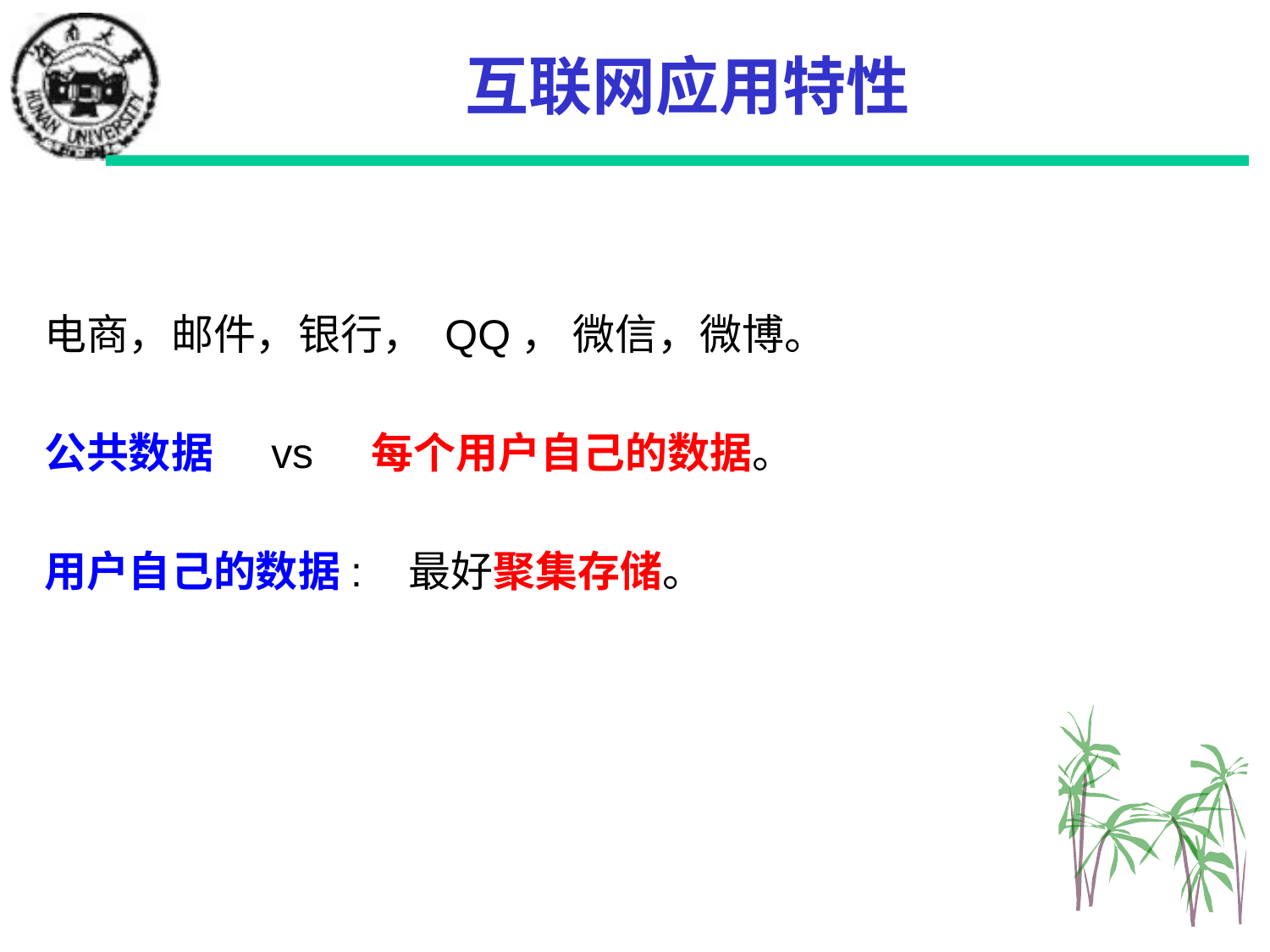

# 互联网应用特性
电商，邮件，银行， QQ， 微信，微博。
公共数据     vs    每个用户自己的数据。
用户自己的数据:   最好聚集存储。